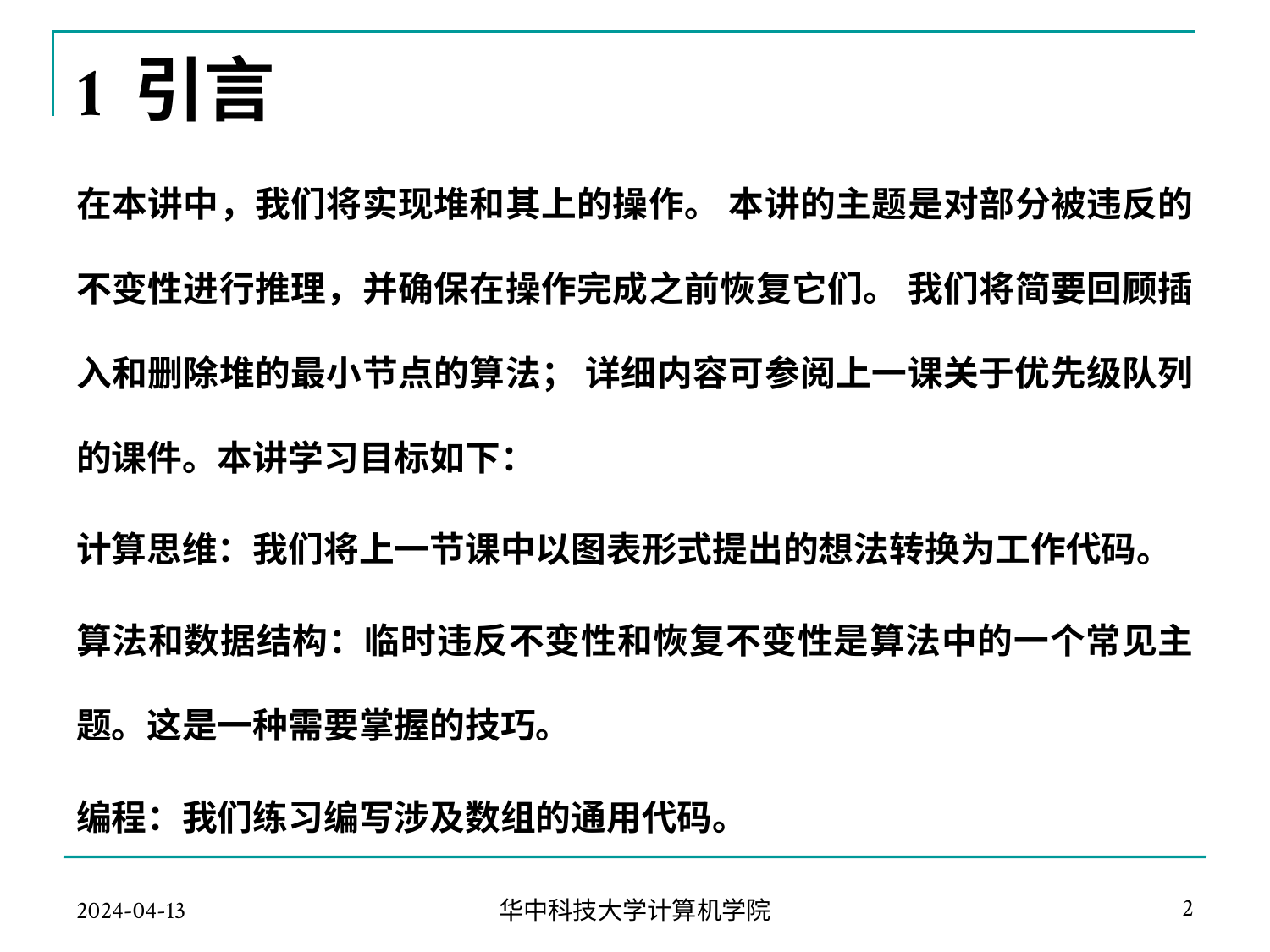

# 1 引言
在本讲中，我们将实现堆和其上的操作。 本讲的主题是对部分被违反的不变性进行推理，并确保在操作完成之前恢复它们。 我们将简要回顾插入和删除堆的最小节点的算法； 详细内容可参阅上一课关于优先级队列的课件。本讲学习目标如下：
计算思维：我们将上一节课中以图表形式提出的想法转换为工作代码。
算法和数据结构：临时违反不变性和恢复不变性是算法中的一个常见主题。这是一种需要掌握的技巧。
编程：我们练习编写涉及数组的通用代码。
2024-04-13
2
华中科技大学计算机学院